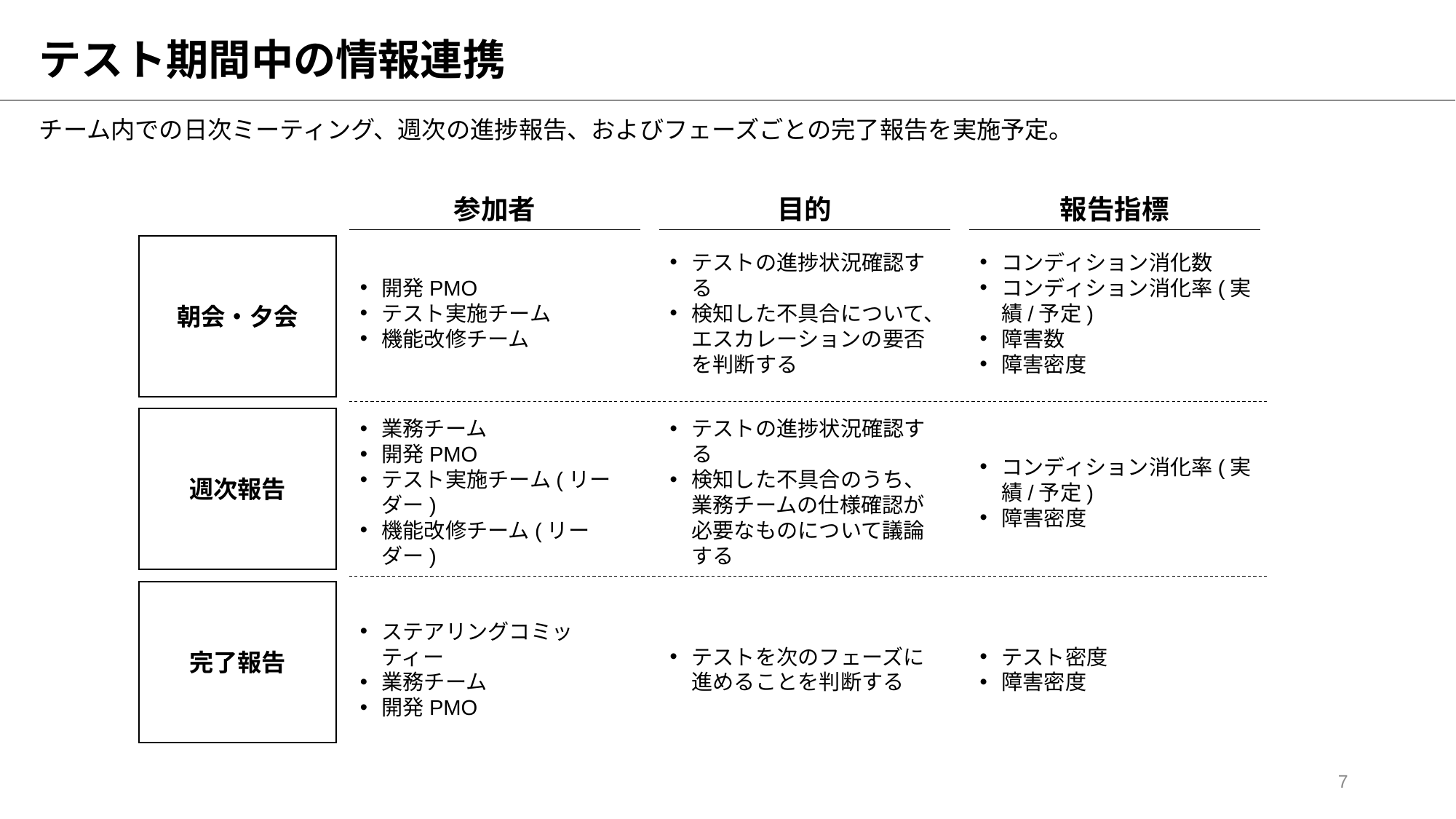

# テスト期間中の情報連携
チーム内での日次ミーティング、週次の進捗報告、およびフェーズごとの完了報告を実施予定。
参加者
目的
報告指標
朝会・夕会
週次報告
完了報告
開発PMO
テスト実施チーム
機能改修チーム
テストの進捗状況確認する
検知した不具合について、エスカレーションの要否を判断する
コンディション消化数
コンディション消化率(実績/予定)
障害数
障害密度
業務チーム
開発PMO
テスト実施チーム(リーダー)
機能改修チーム(リーダー)
テストの進捗状況確認する
検知した不具合のうち、業務チームの仕様確認が必要なものについて議論する
コンディション消化率(実績/予定)
障害密度
ステアリングコミッティー
業務チーム
開発PMO
テストを次のフェーズに進めることを判断する
テスト密度
障害密度
7